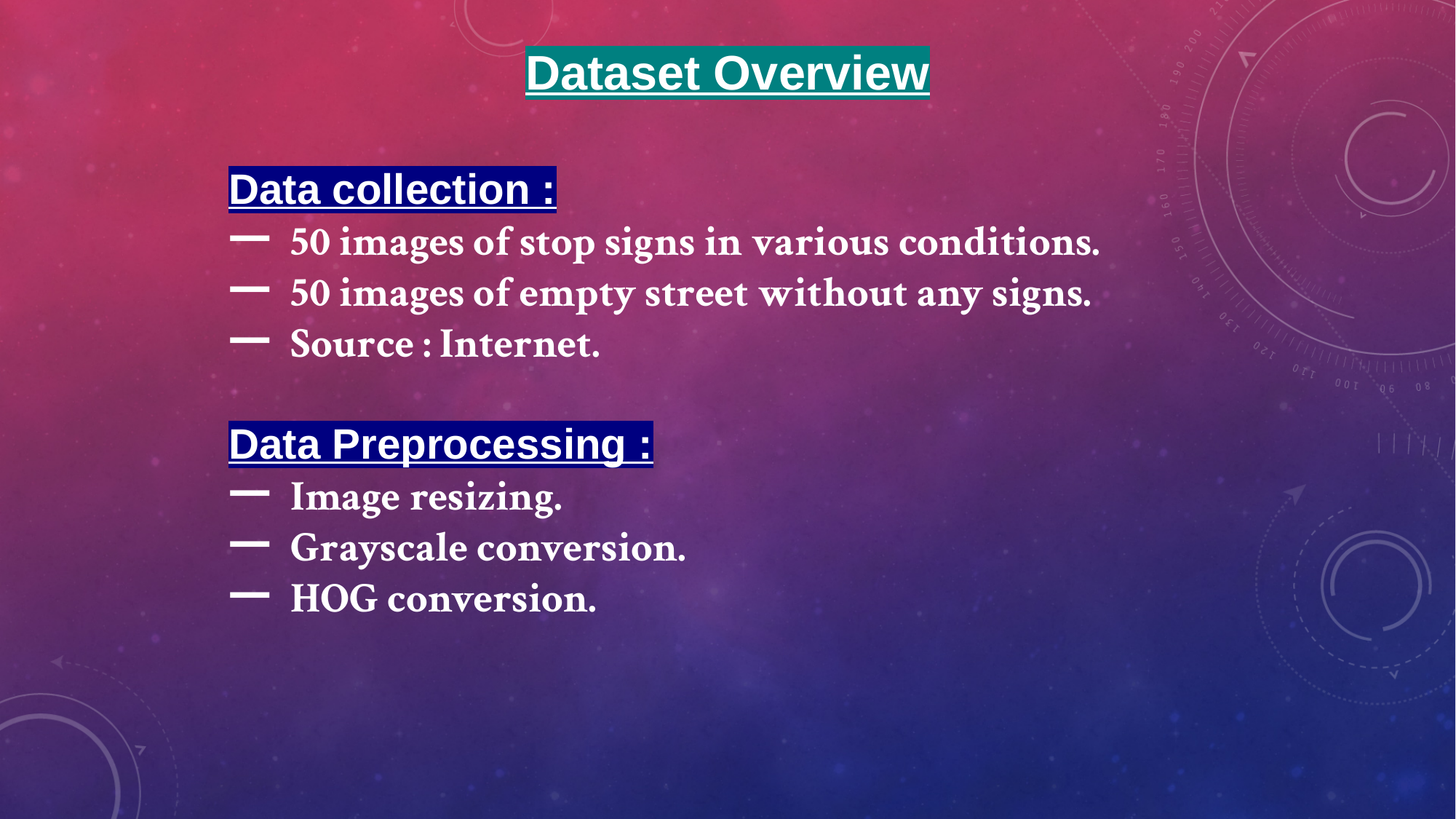

Dataset Overview
Data collection :
一 50 images of stop signs in various conditions.
一 50 images of empty street without any signs.
一 Source : Internet.

Data Preprocessing :
一 Image resizing.
一 Grayscale conversion.
一 HOG conversion.